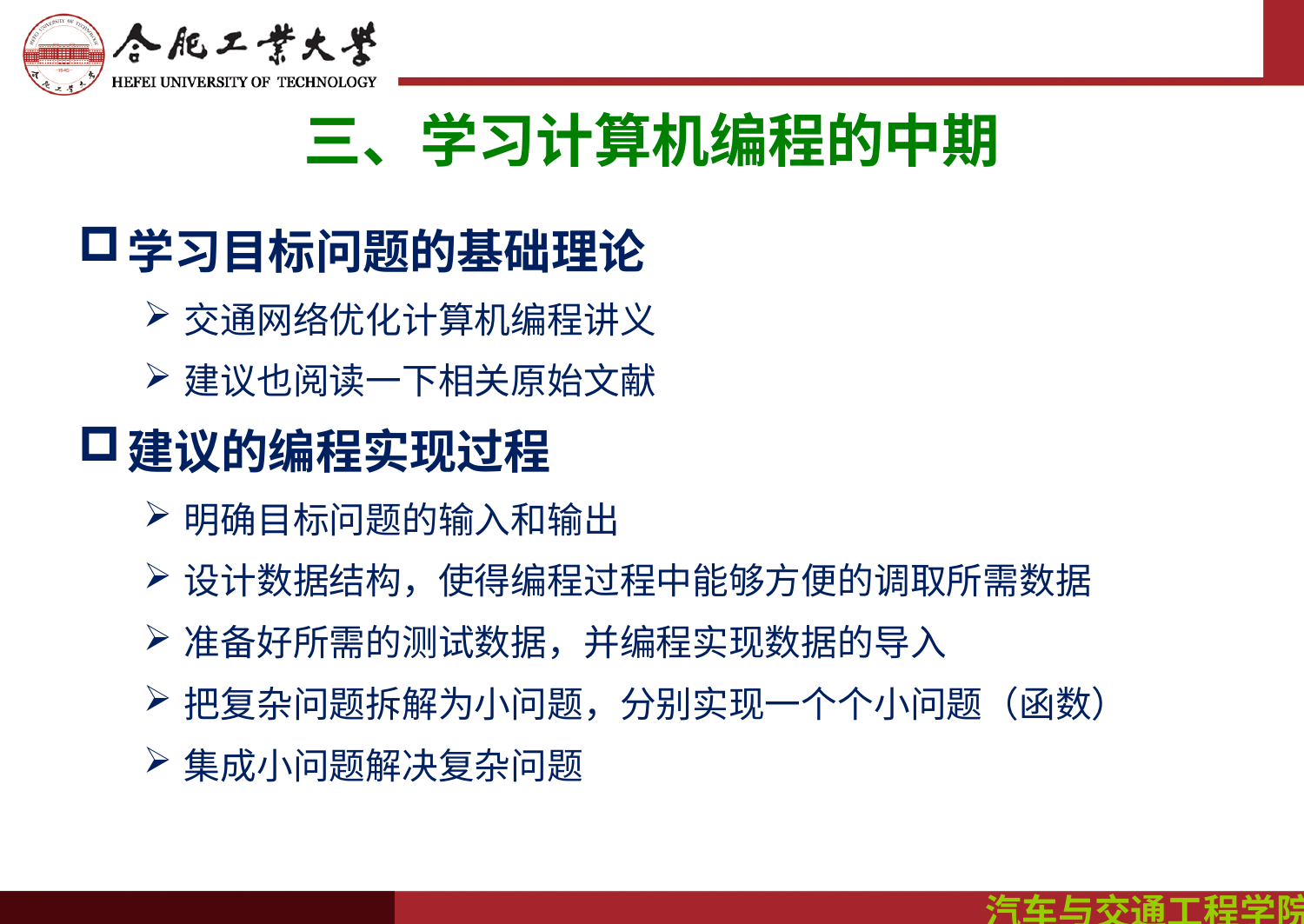

# 三、学习计算机编程的中期
学习目标问题的基础理论
交通网络优化计算机编程讲义
建议也阅读一下相关原始文献
建议的编程实现过程
明确目标问题的输入和输出
设计数据结构，使得编程过程中能够方便的调取所需数据
准备好所需的测试数据，并编程实现数据的导入
把复杂问题拆解为小问题，分别实现一个个小问题（函数）
集成小问题解决复杂问题